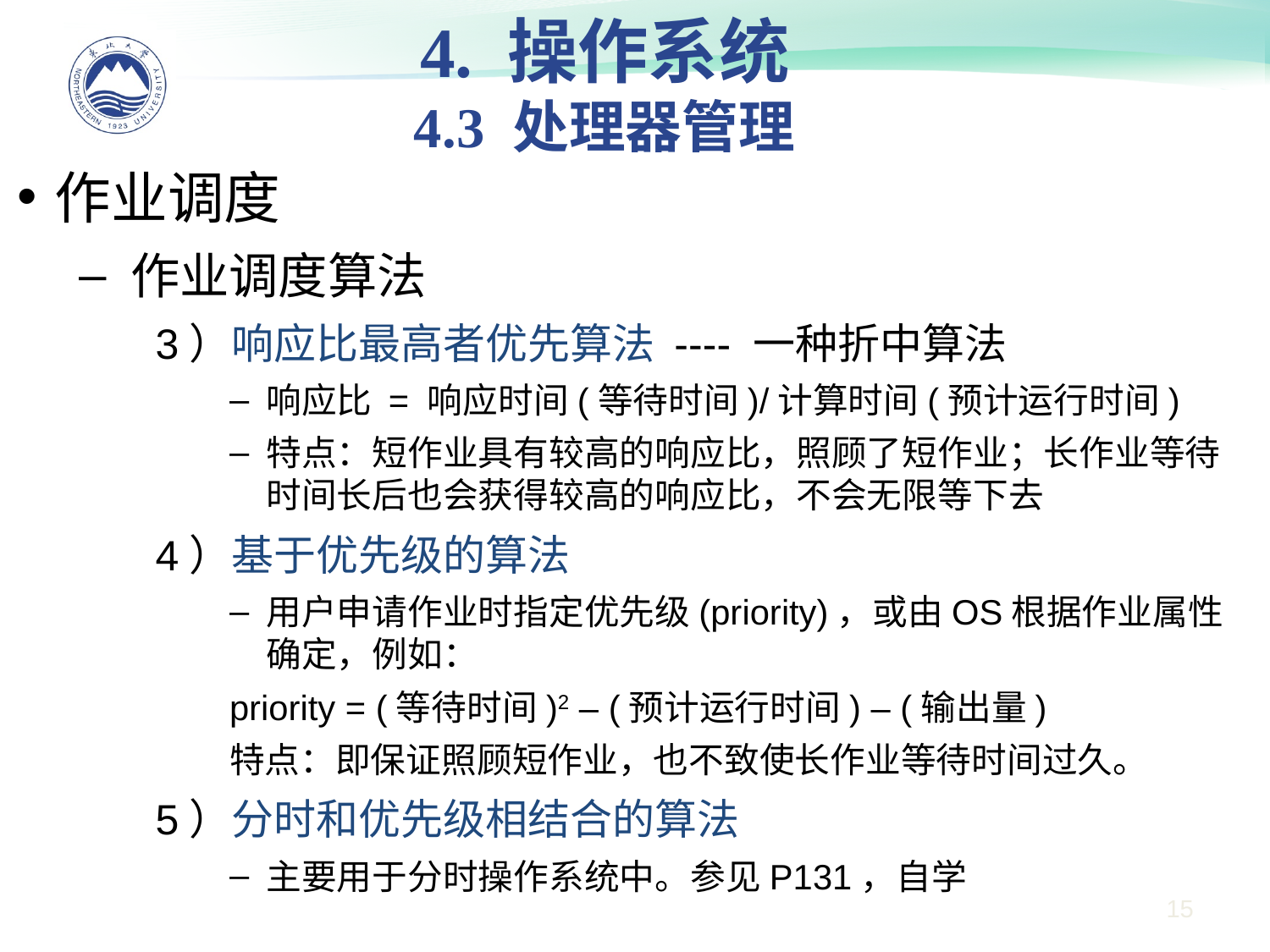

4. 操作系统
4.3 处理器管理
作业调度
作业调度算法
3）响应比最高者优先算法 ---- 一种折中算法
响应比 = 响应时间(等待时间)/计算时间(预计运行时间)
特点：短作业具有较高的响应比，照顾了短作业；长作业等待时间长后也会获得较高的响应比，不会无限等下去
4）基于优先级的算法
用户申请作业时指定优先级(priority)，或由OS根据作业属性确定，例如：
priority = (等待时间)2 – (预计运行时间) – (输出量)
特点：即保证照顾短作业，也不致使长作业等待时间过久。
5）分时和优先级相结合的算法
主要用于分时操作系统中。参见P131，自学
15